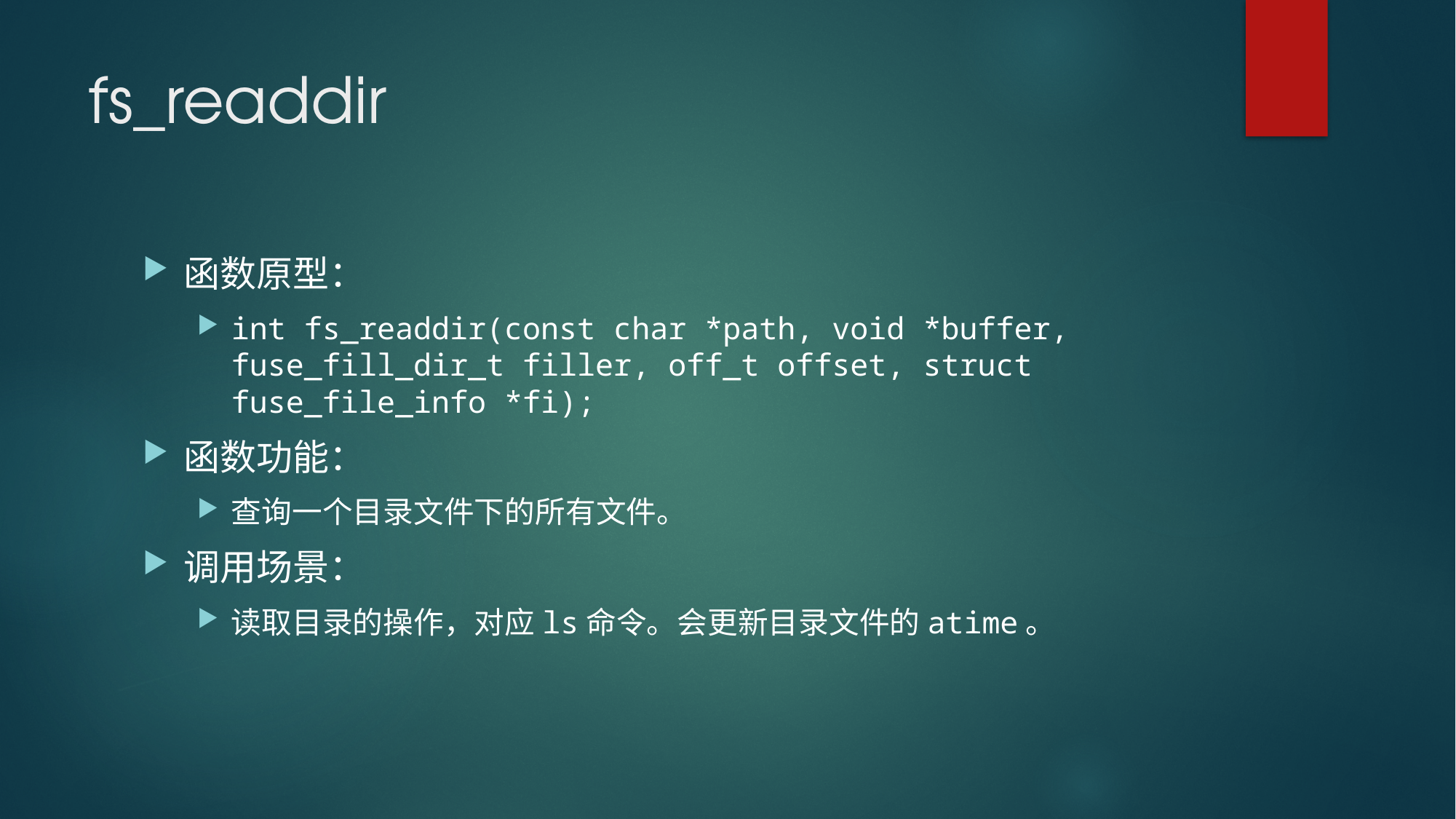

# fs_readdir
函数原型：
int fs_readdir(const char *path, void *buffer, fuse_fill_dir_t filler, off_t offset, struct fuse_file_info *fi);
函数功能：
查询一个目录文件下的所有文件。
调用场景：
读取目录的操作，对应ls命令。会更新目录文件的atime。